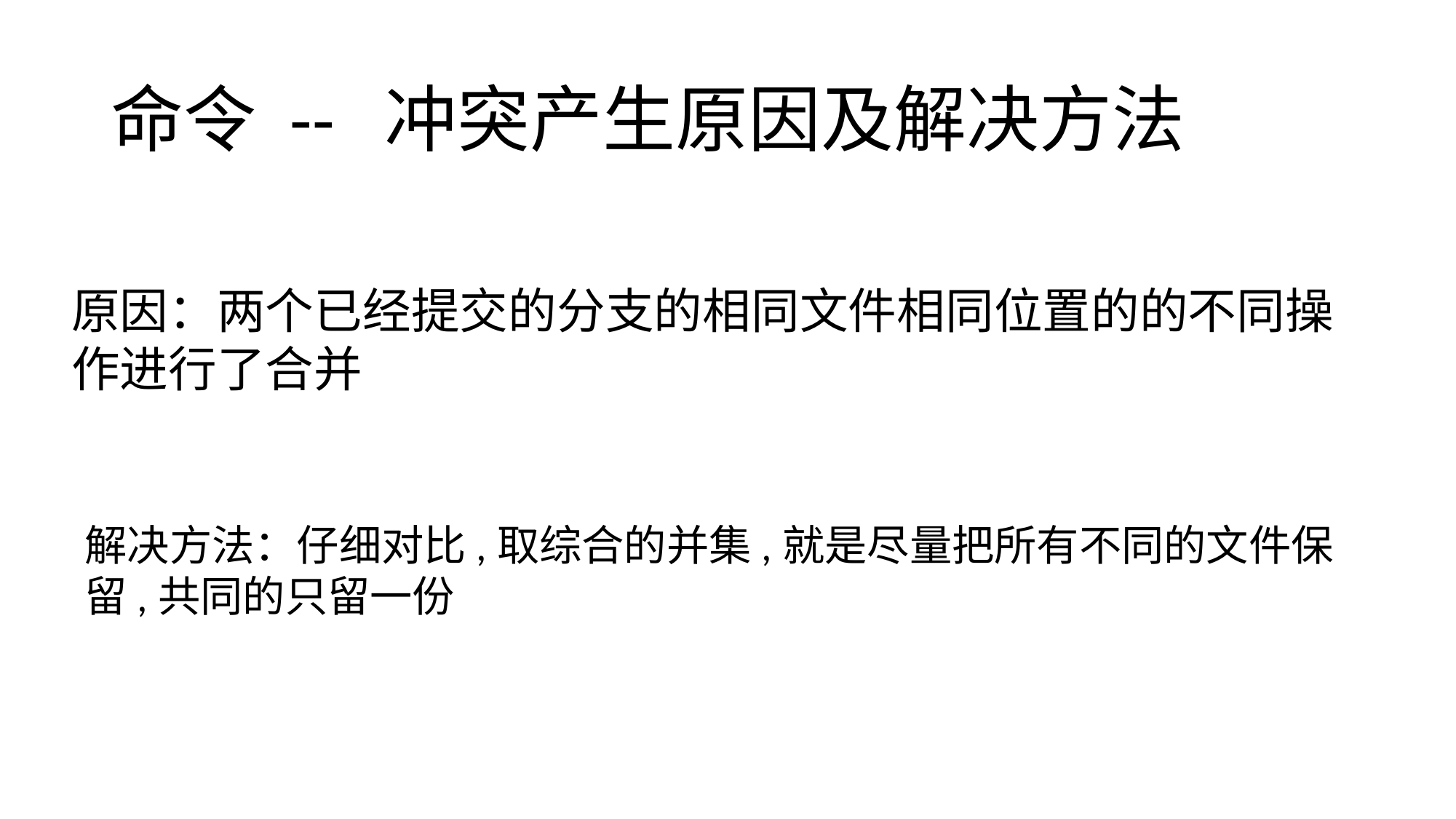

# 命令 --  冲突产生原因及解决方法
原因：两个已经提交的分支的相同文件相同位置的的不同操作进行了合并
解决方法：仔细对比,取综合的并集,就是尽量把所有不同的文件保留,共同的只留一份